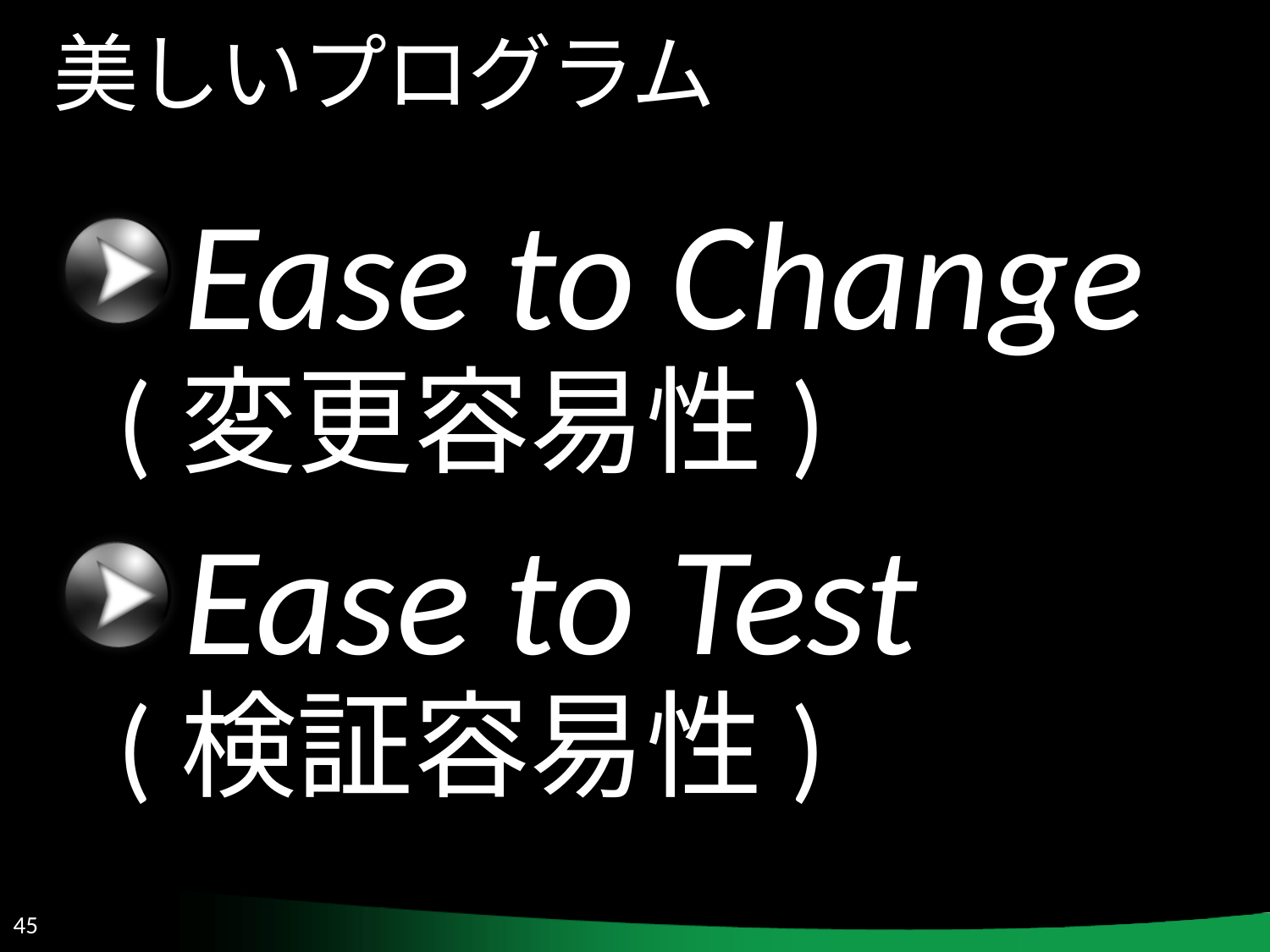

# 美しいプログラム
Ease to Change
(変更容易性)
Ease to Test
(検証容易性)